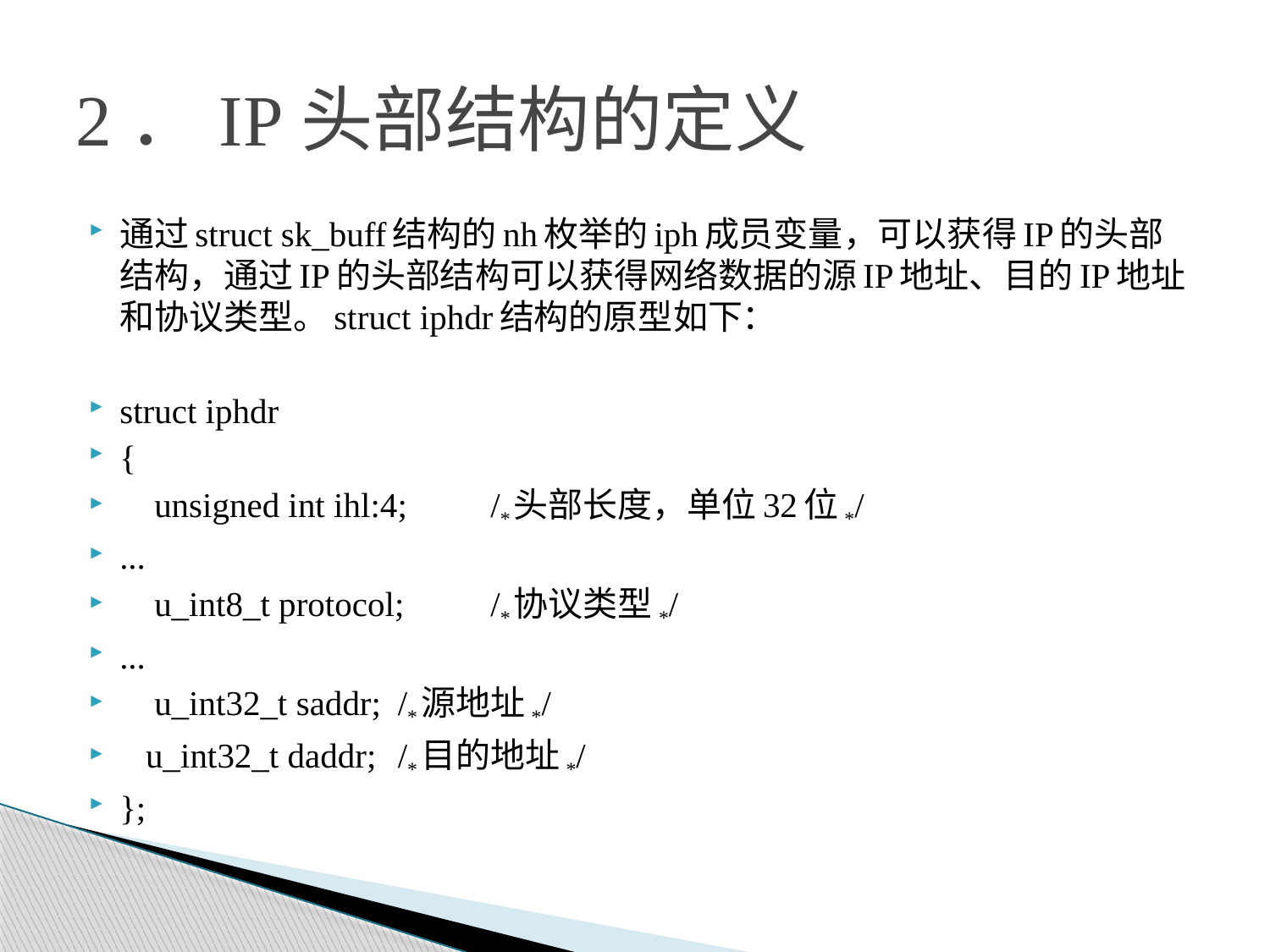

# 2．IP头部结构的定义
通过struct sk_buff结构的nh枚举的iph成员变量，可以获得IP的头部结构，通过IP的头部结构可以获得网络数据的源IP地址、目的IP地址和协议类型。struct iphdr结构的原型如下：

struct iphdr
{
    unsigned int ihl:4;		/*头部长度，单位32位*/
...
    u_int8_t protocol;		/*协议类型*/
...
    u_int32_t saddr;			/*源地址*/
   u_int32_t daddr;			/*目的地址*/
};